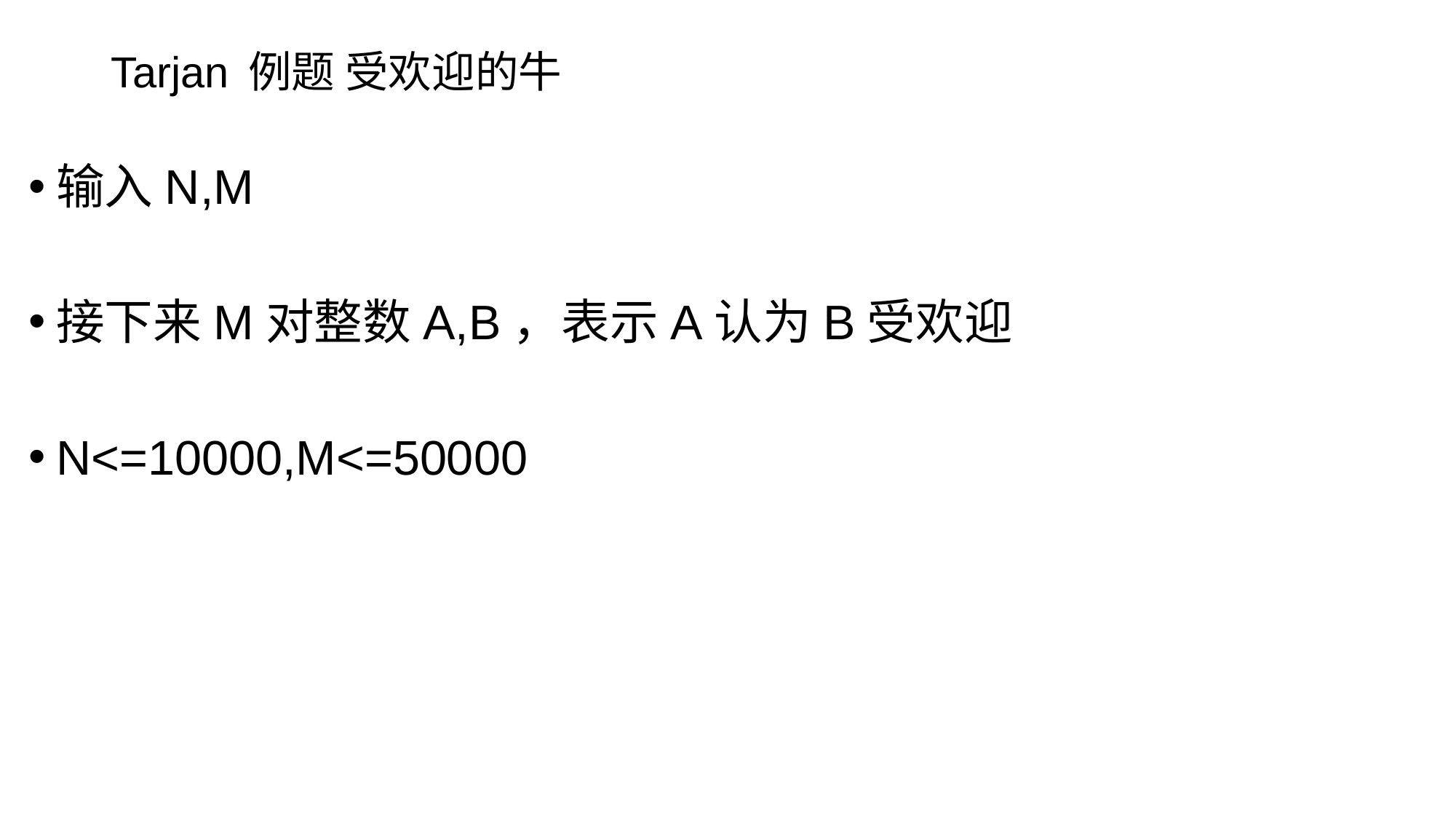

# Tarjan 例题 受欢迎的牛
输入N,M

接下来M对整数A,B，表示A认为B受欢迎

N<=10000,M<=50000